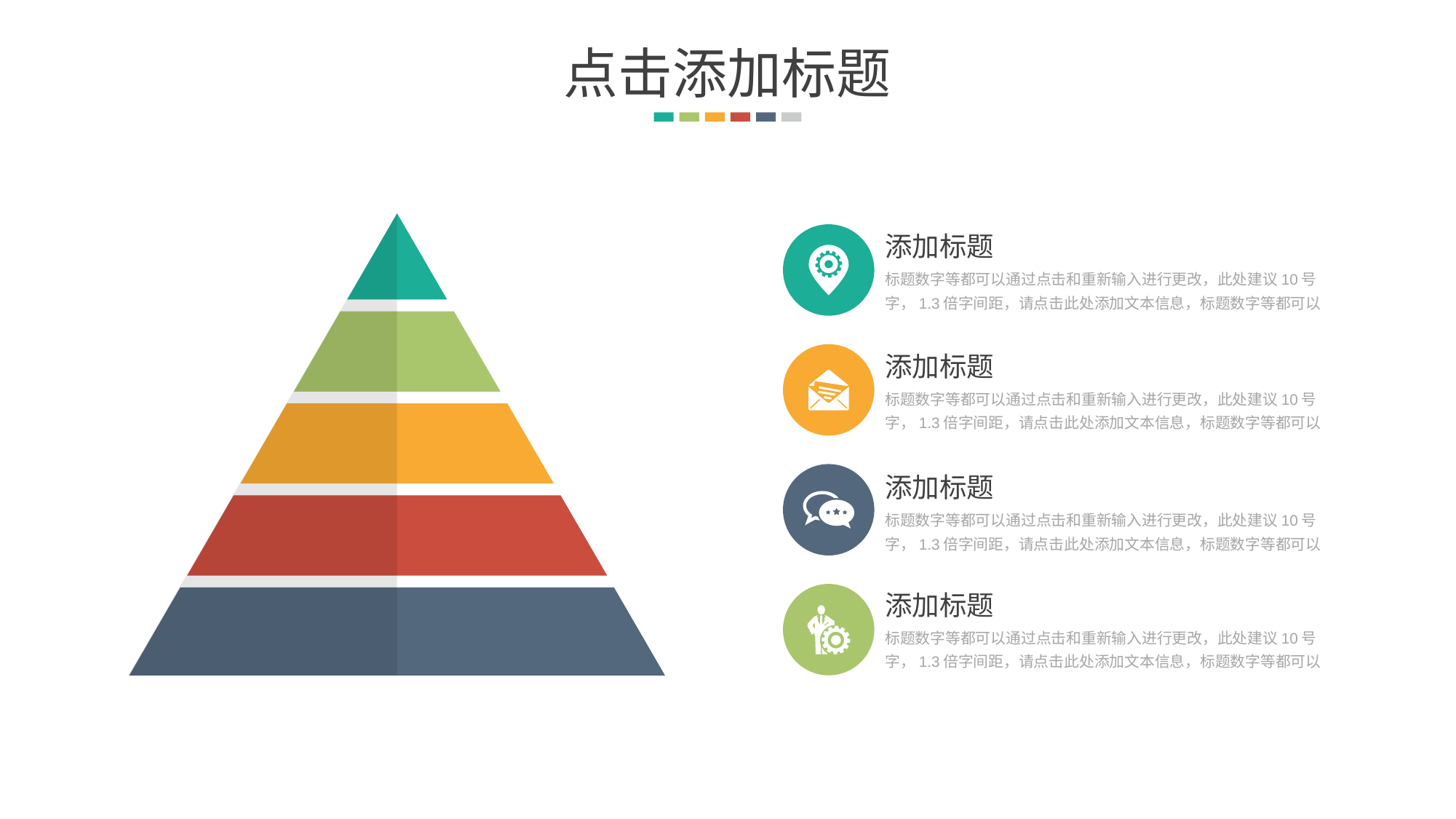

点击添加标题

添加标题

标题数字等都可以通过点击和重新输入进行更改，此处建议10号字，1.3倍字间距，请点击此处添加文本信息，标题数字等都可以
添加标题

标题数字等都可以通过点击和重新输入进行更改，此处建议10号字，1.3倍字间距，请点击此处添加文本信息，标题数字等都可以

添加标题

标题数字等都可以通过点击和重新输入进行更改，此处建议10号字，1.3倍字间距，请点击此处添加文本信息，标题数字等都可以
添加标题

标题数字等都可以通过点击和重新输入进行更改，此处建议10号字，1.3倍字间距，请点击此处添加文本信息，标题数字等都可以